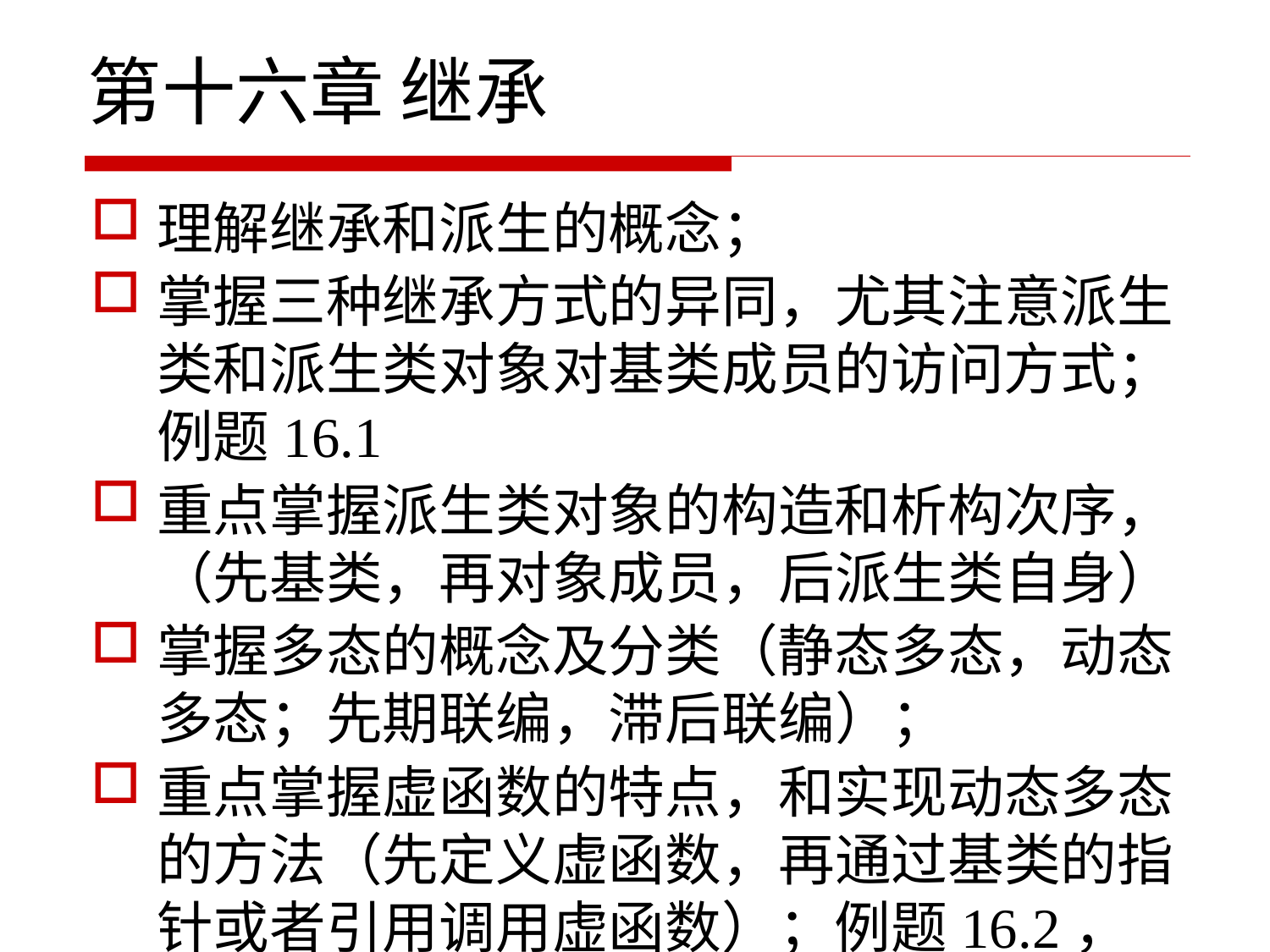

# 第十六章 继承
理解继承和派生的概念；
掌握三种继承方式的异同，尤其注意派生类和派生类对象对基类成员的访问方式；例题16.1
重点掌握派生类对象的构造和析构次序，（先基类，再对象成员，后派生类自身）
掌握多态的概念及分类（静态多态，动态多态；先期联编，滞后联编）；
重点掌握虚函数的特点，和实现动态多态的方法（先定义虚函数，再通过基类的指针或者引用调用虚函数）；例题16.2， 16.3， 16.5
掌握纯虚函数的使用方法，理解抽象类的概念；
作业题- 16.10~16.12节不复习